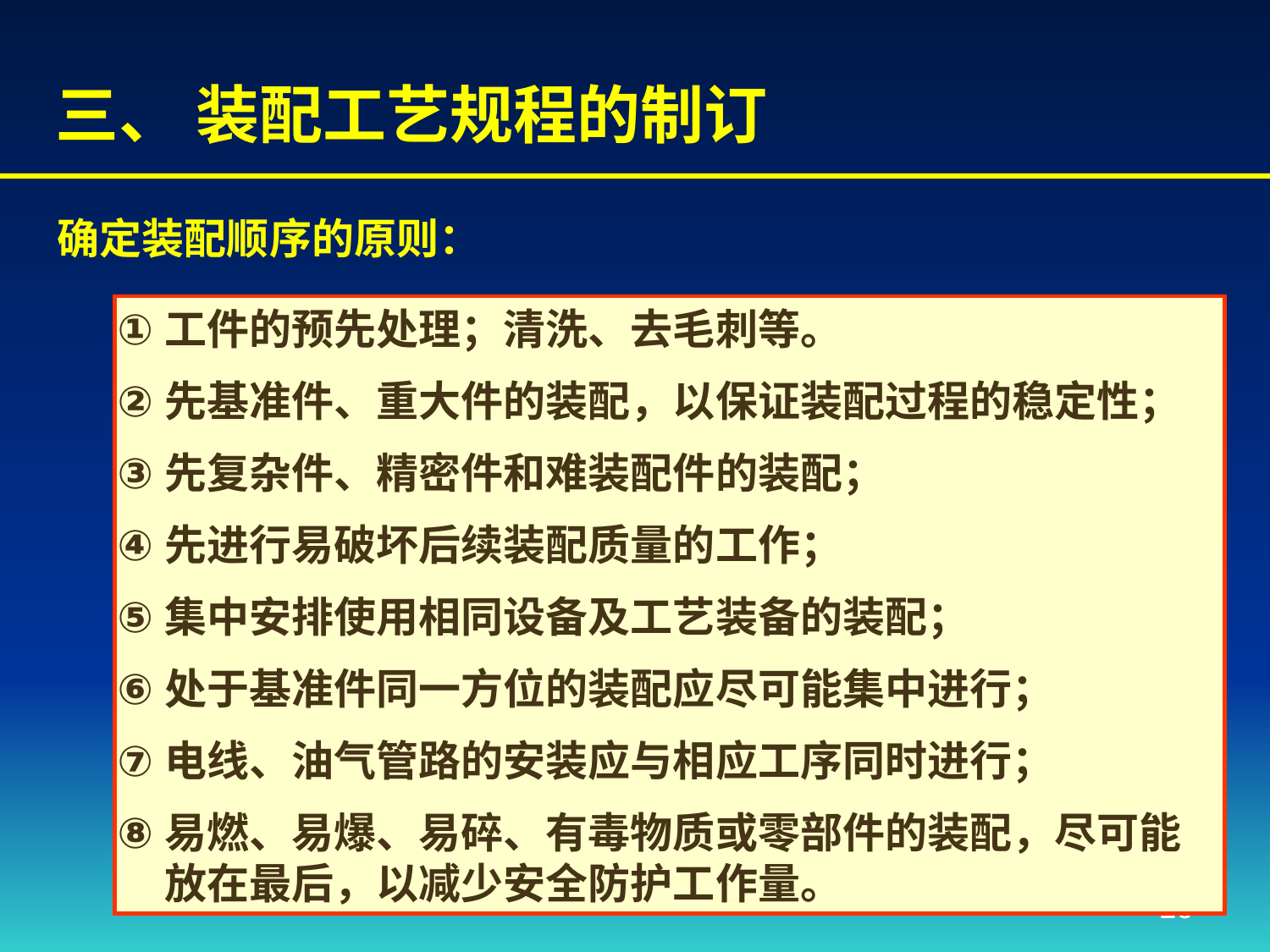

# 三、 装配工艺规程的制订
确定装配顺序的原则：
工件的预先处理；清洗、去毛刺等。
先基准件、重大件的装配，以保证装配过程的稳定性；
先复杂件、精密件和难装配件的装配；
先进行易破坏后续装配质量的工作；
集中安排使用相同设备及工艺装备的装配；
处于基准件同一方位的装配应尽可能集中进行；
电线、油气管路的安装应与相应工序同时进行；
易燃、易爆、易碎、有毒物质或零部件的装配，尽可能放在最后，以减少安全防护工作量。
10